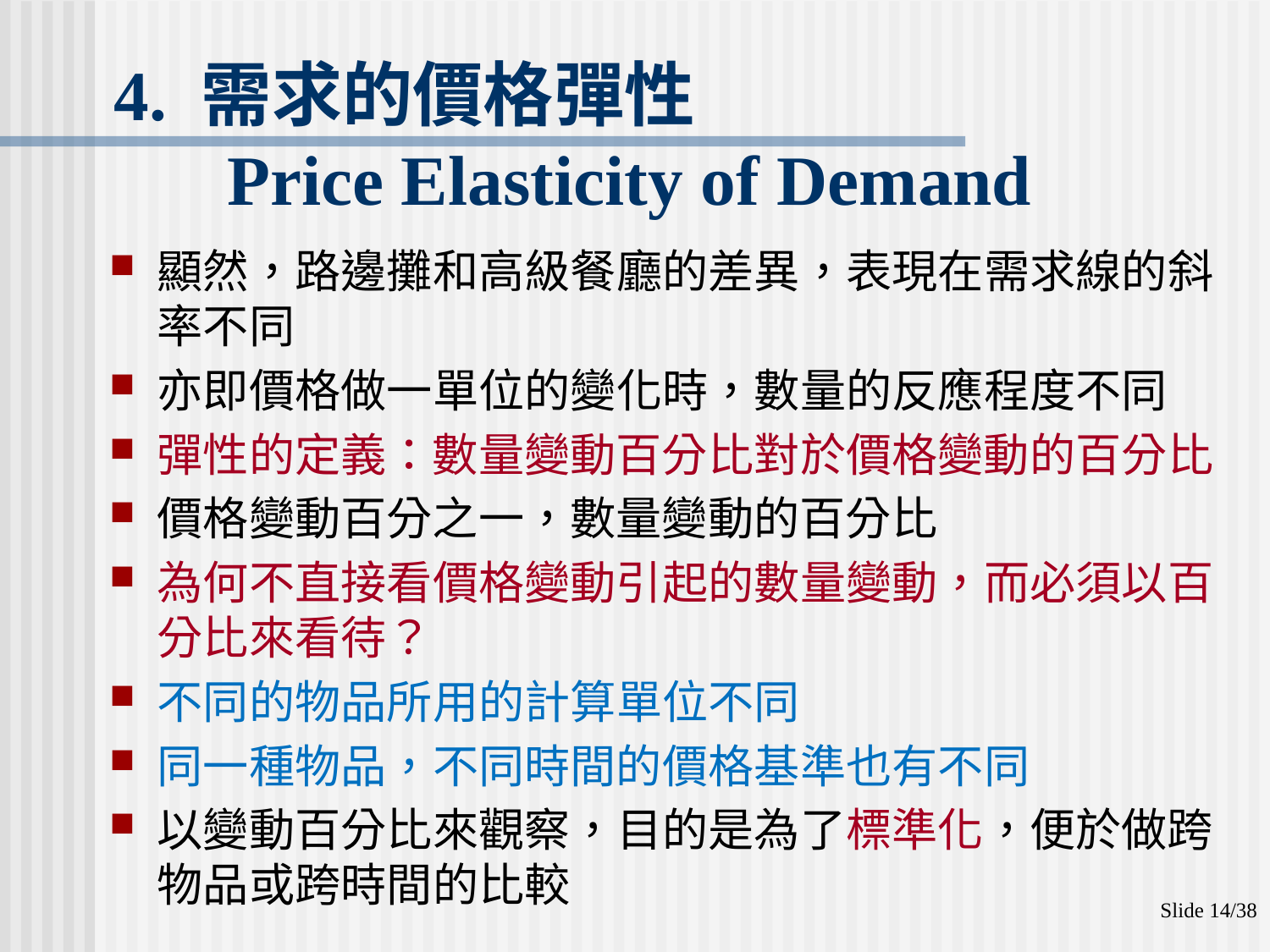

# 4. 需求的價格彈性 Price Elasticity of Demand
顯然，路邊攤和高級餐廳的差異，表現在需求線的斜率不同
亦即價格做一單位的變化時，數量的反應程度不同
彈性的定義：數量變動百分比對於價格變動的百分比
價格變動百分之一，數量變動的百分比
為何不直接看價格變動引起的數量變動，而必須以百分比來看待？
不同的物品所用的計算單位不同
同一種物品，不同時間的價格基準也有不同
以變動百分比來觀察，目的是為了標準化，便於做跨物品或跨時間的比較
Slide 14/38